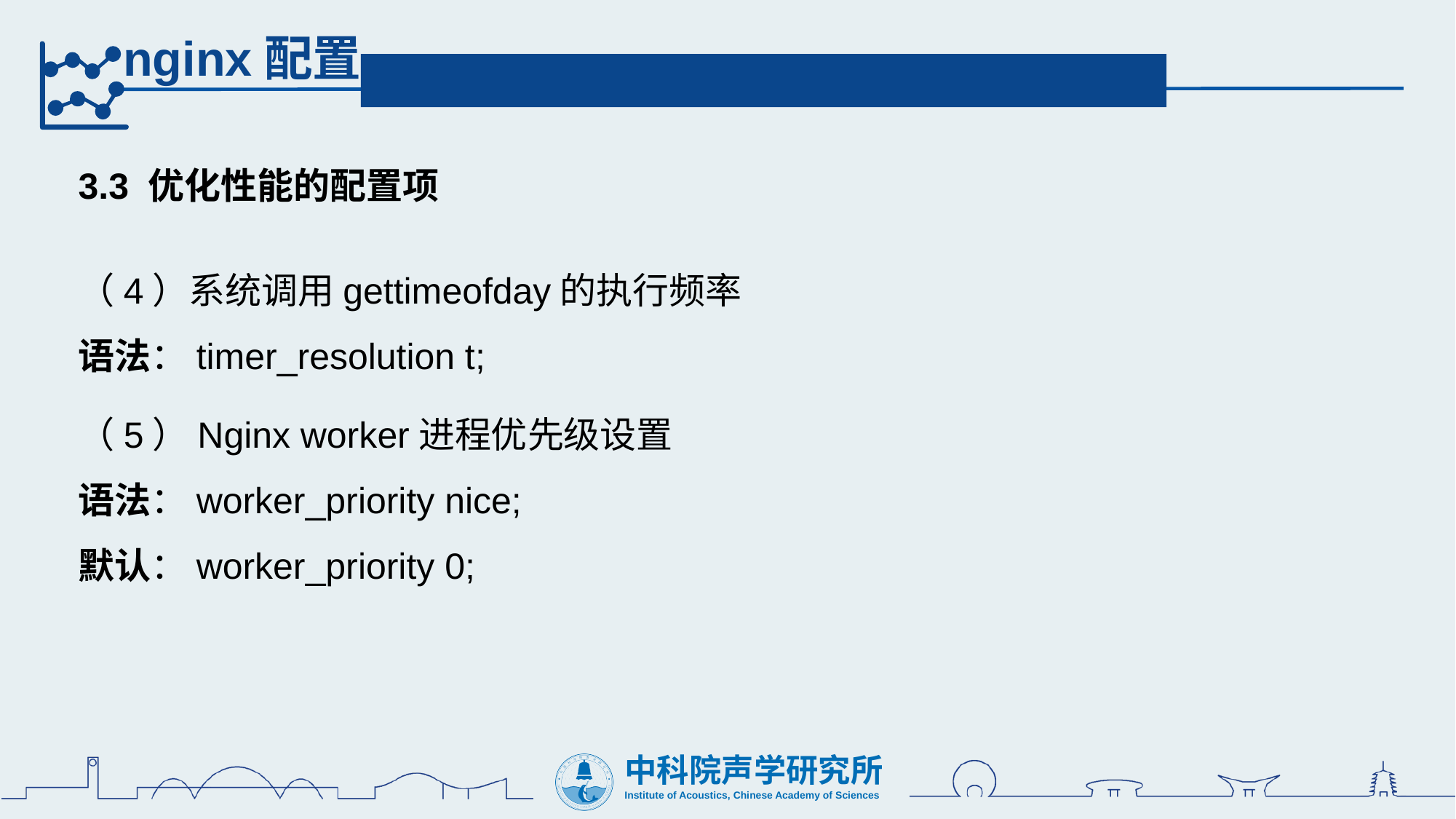

nginx配置

3.3 优化性能的配置项
（4）系统调用gettimeofday的执行频率
语法：timer_resolution t;
（5）Nginx worker进程优先级设置
语法：worker_priority nice;
默认：worker_priority 0;